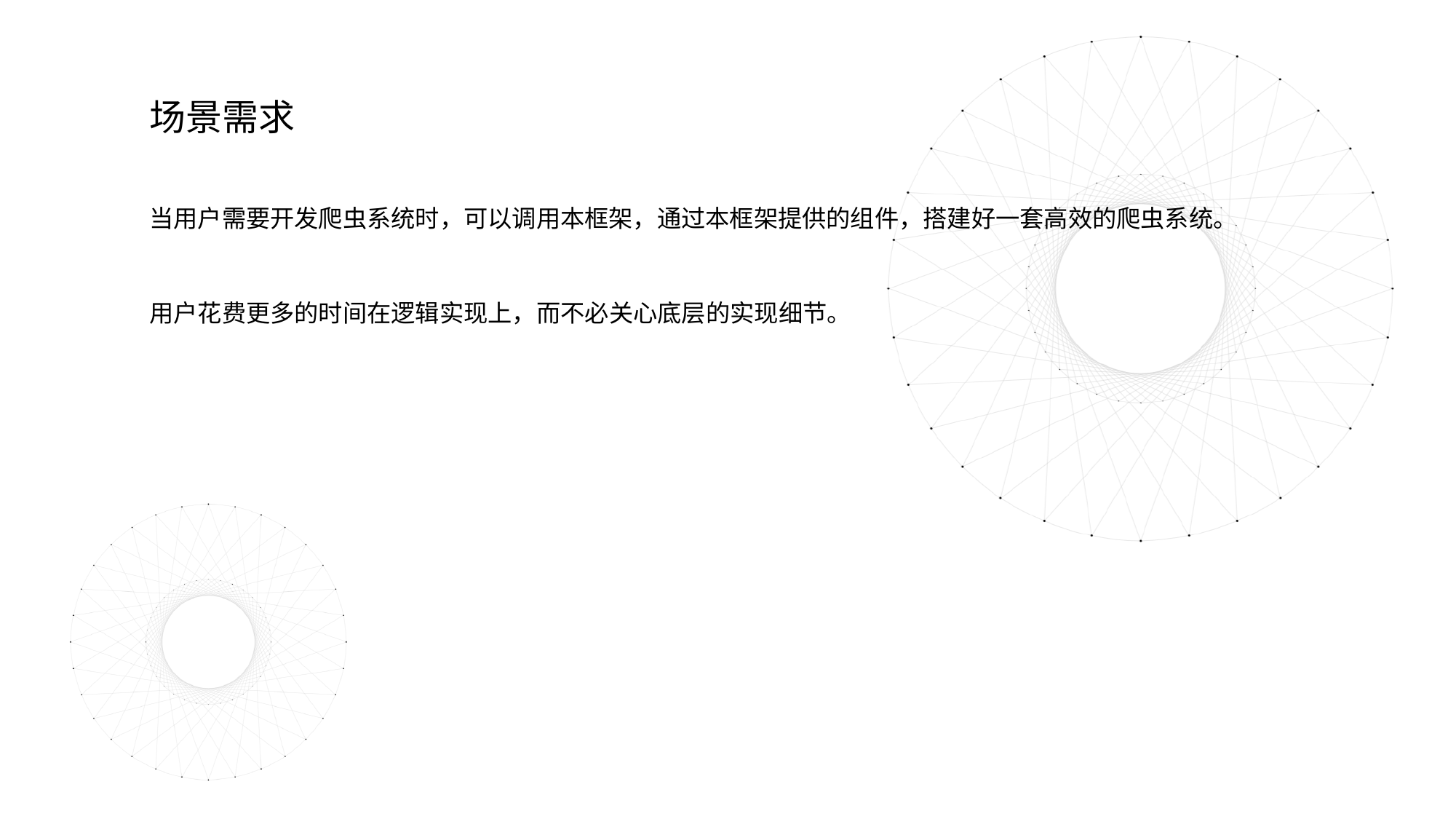

场景需求
当用户需要开发爬虫系统时，可以调用本框架，通过本框架提供的组件，搭建好一套高效的爬虫系统。

用户花费更多的时间在逻辑实现上，而不必关心底层的实现细节。